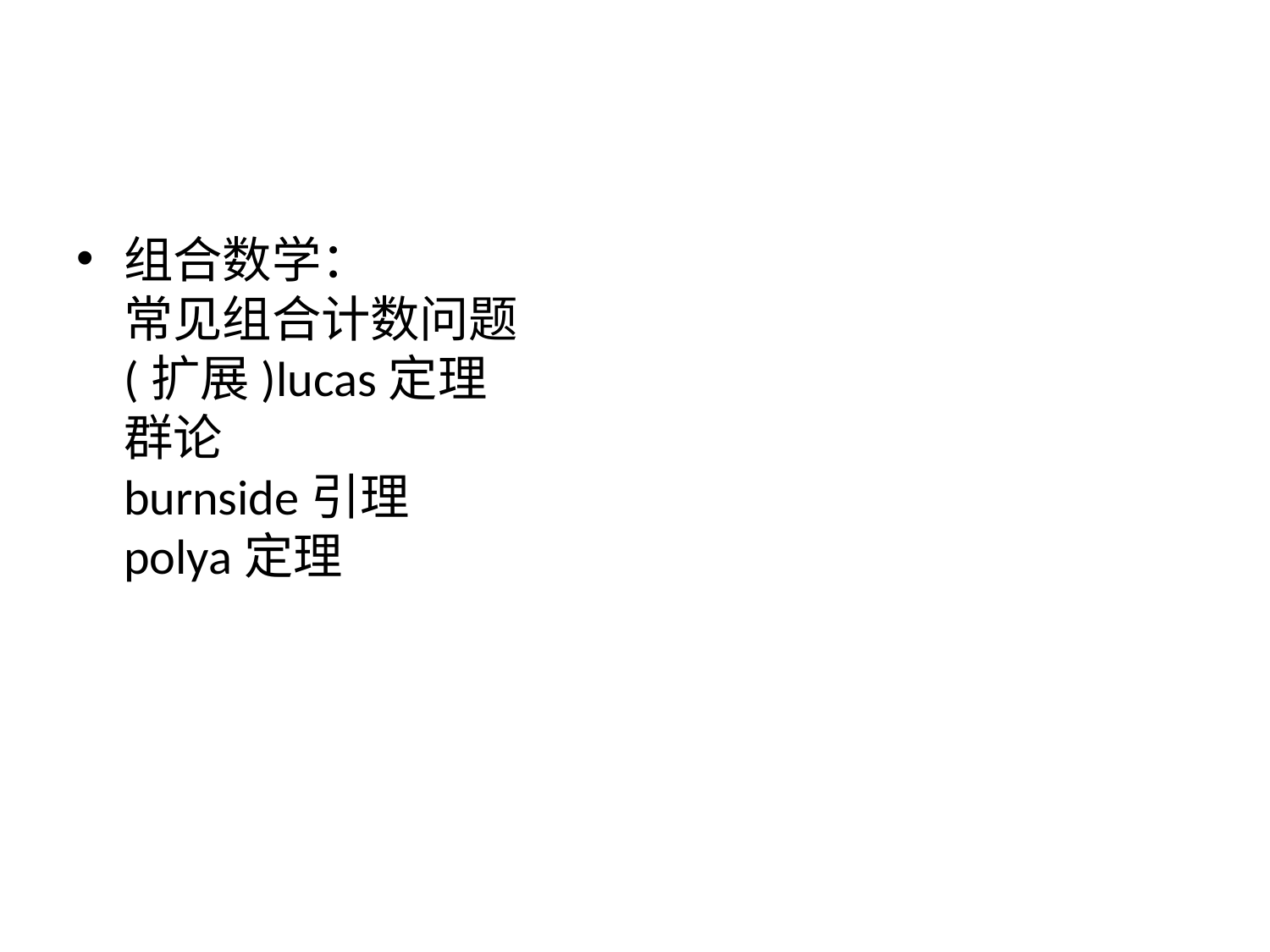

#
组合数学：
常见组合计数问题
(扩展)lucas定理
群论
burnside引理
polya定理